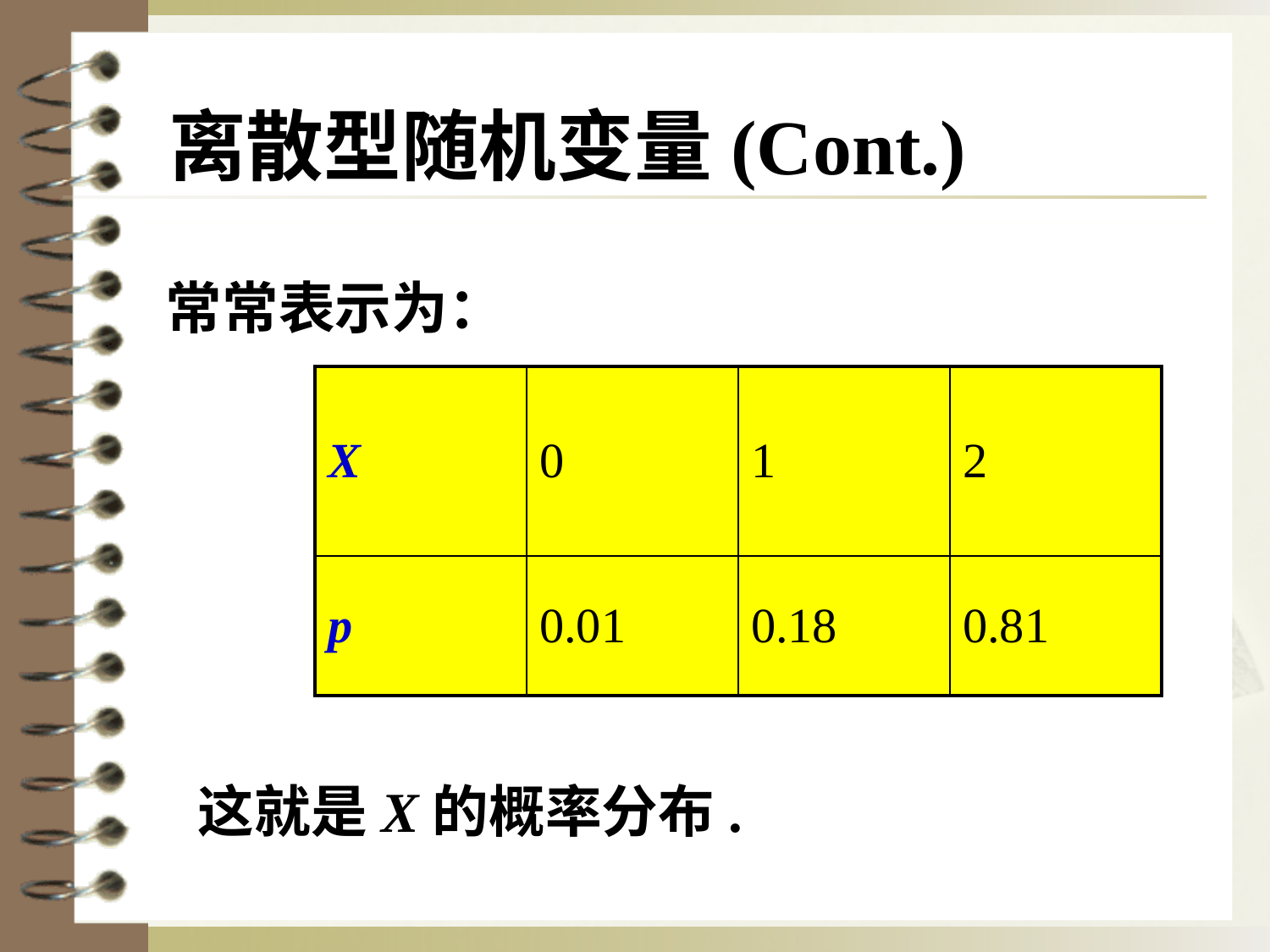

离散型随机变量(Cont.)
常常表示为：
| X | 0 | 1 | 2 |
| --- | --- | --- | --- |
| p | 0.01 | 0.18 | 0.81 |
这就是X的概率分布.